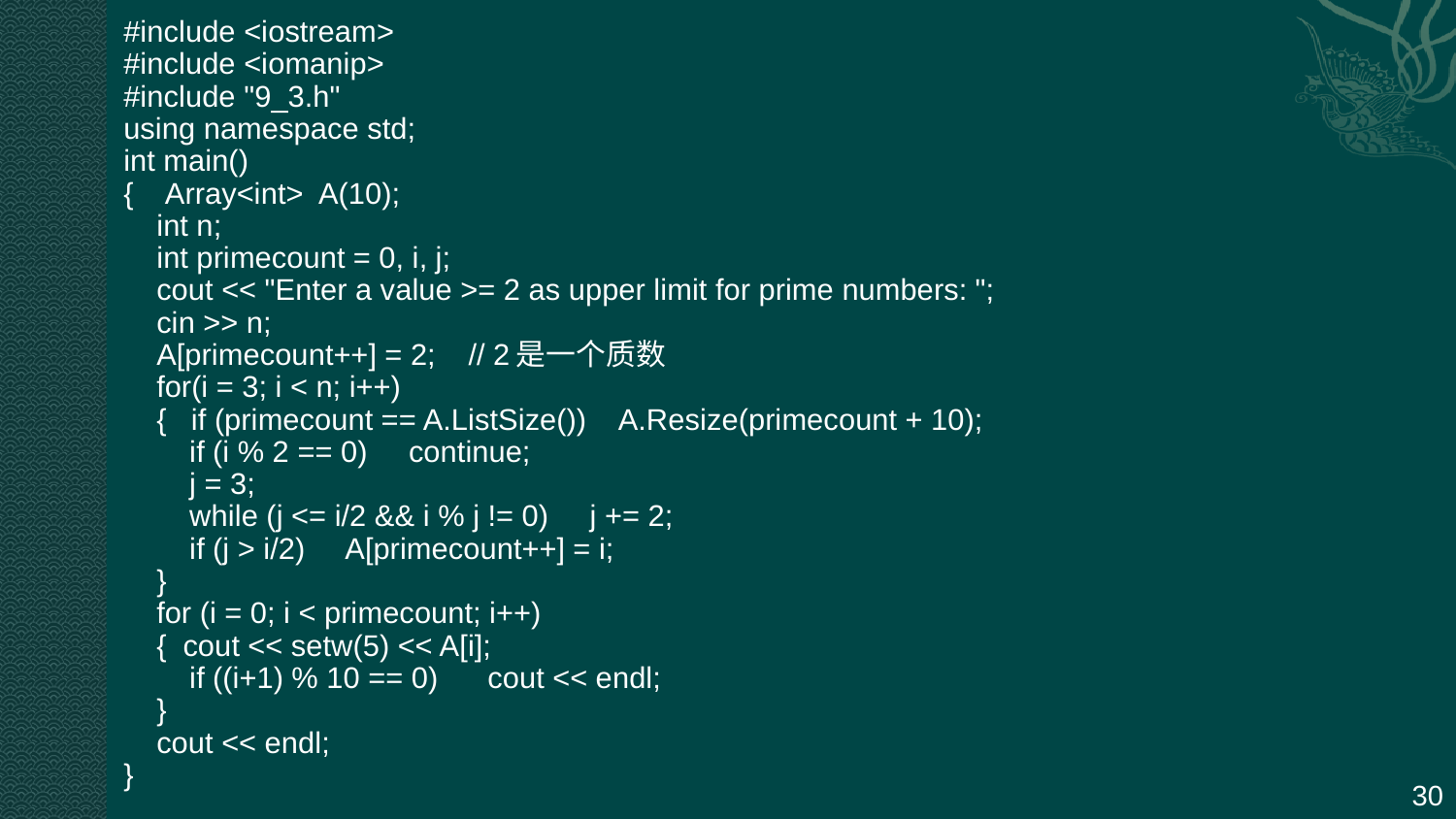

#include <iostream>
#include <iomanip>
#include "9_3.h"
using namespace std;
int main()
{    Array<int>  A(10);
    int n;
    int primecount = 0, i, j;
    cout << "Enter a value >= 2 as upper limit for prime numbers: ";
    cin >> n;
    A[primecount++] = 2;    // 2是一个质数
    for(i = 3; i < n; i++)
    {   if (primecount == A.ListSize())    A.Resize(primecount + 10);
        if (i % 2 == 0)     continue;
        j = 3;
        while (j <= i/2 && i % j != 0)     j += 2;
        if (j > i/2)     A[primecount++] = i;
    }
    for (i = 0; i < primecount; i++)
    {  cout << setw(5) << A[i];
        if ((i+1) % 10 == 0)      cout << endl;
    }
    cout << endl;
}
30